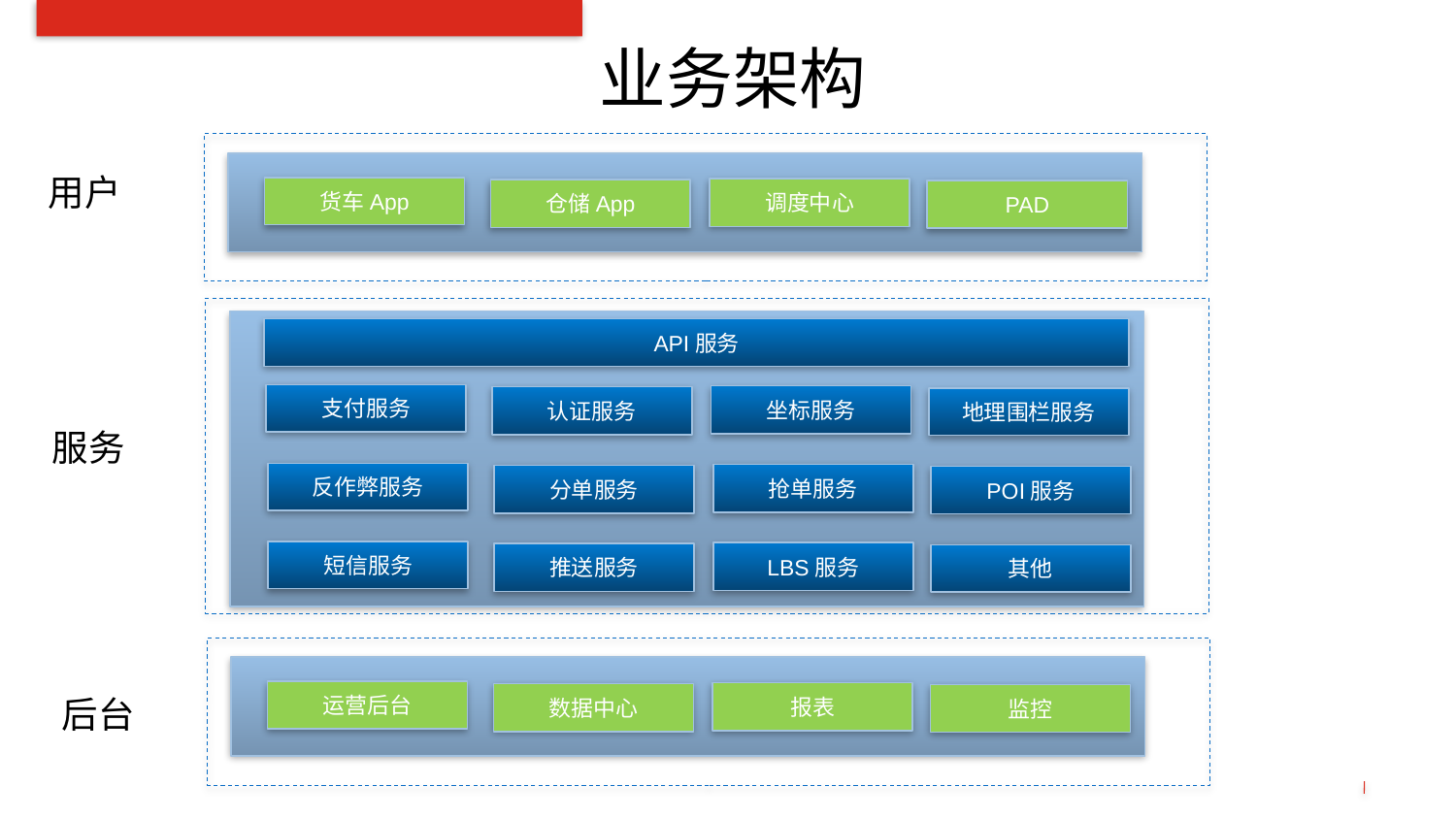

# 业务架构

用户
货车App
调度中心
仓储App
PAD

API服务
支付服务
坐标服务
认证服务
地理围栏服务
服务
反作弊服务
抢单服务
分单服务
POI服务
短信服务
LBS服务
推送服务
其他

运营后台
报表
数据中心
监控
后台
消息日志
24